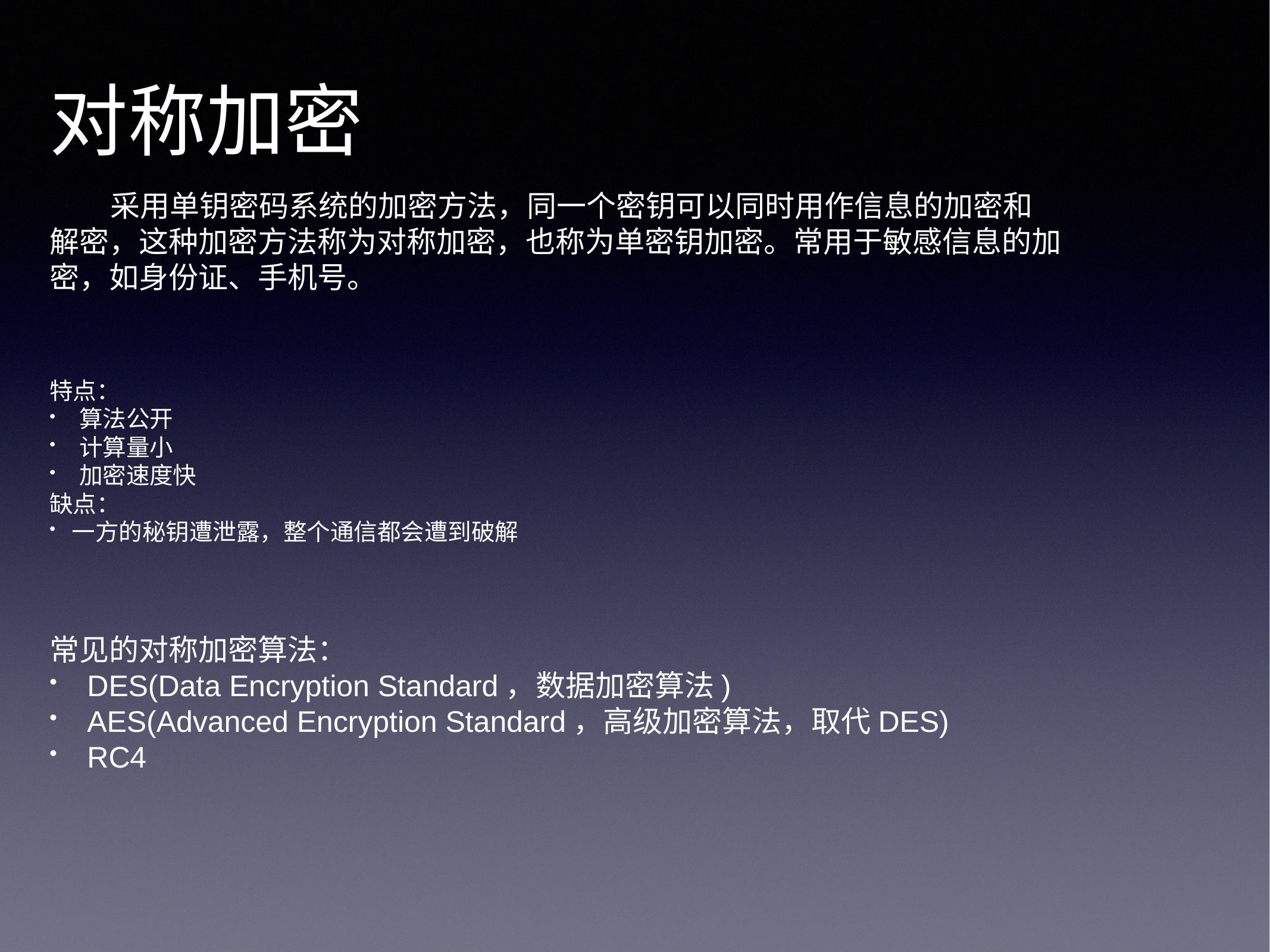

# 对称加密
        采用单钥密码系统的加密方法，同一个密钥可以同时用作信息的加密和解密，这种加密方法称为对称加密，也称为单密钥加密。常用于敏感信息的加密，如身份证、手机号。
特点：
算法公开
计算量小
加密速度快
缺点：
一方的秘钥遭泄露，整个通信都会遭到破解
常见的对称加密算法：
DES(Data Encryption Standard，数据加密算法)
AES(Advanced Encryption Standard，高级加密算法，取代DES)
RC4